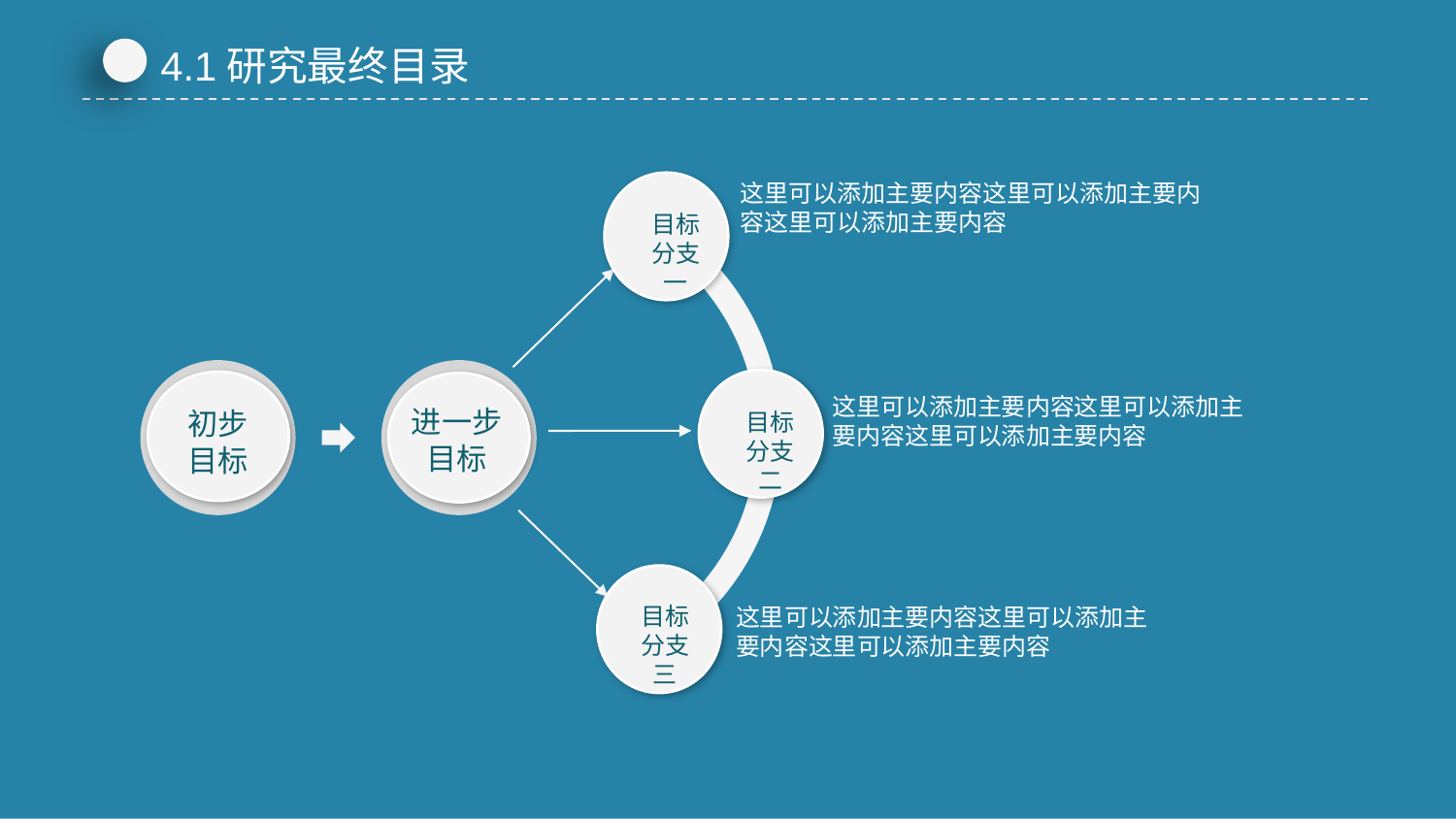

4.1研究最终目录

目标分支一
这里可以添加主要内容这里可以添加主要内容这里可以添加主要内容

初步目标

进一步目标

目标分支二
这里可以添加主要内容这里可以添加主要内容这里可以添加主要内容

目标分支三
这里可以添加主要内容这里可以添加主要内容这里可以添加主要内容